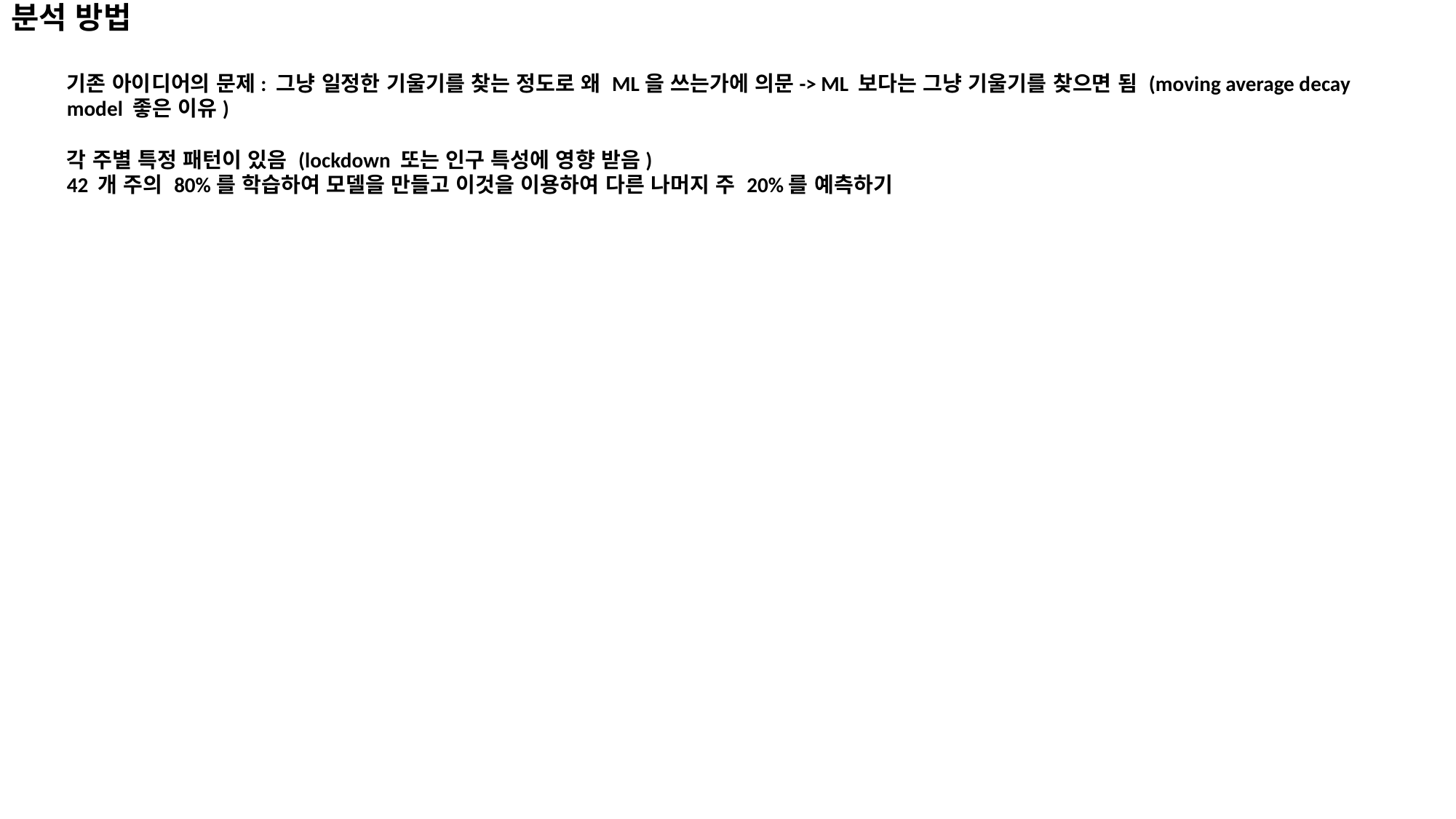

# 분석 방법
기존 아이디어의 문제: 그냥 일정한 기울기를 찾는 정도로 왜 ML을 쓰는가에 의문-> ML 보다는 그냥 기울기를 찾으면 됨 (moving average decay model 좋은 이유)

각 주별 특정 패턴이 있음 (lockdown 또는 인구 특성에 영향 받음)
42 개 주의 80%를 학습하여 모델을 만들고 이것을 이용하여 다른 나머지 주 20%를 예측하기